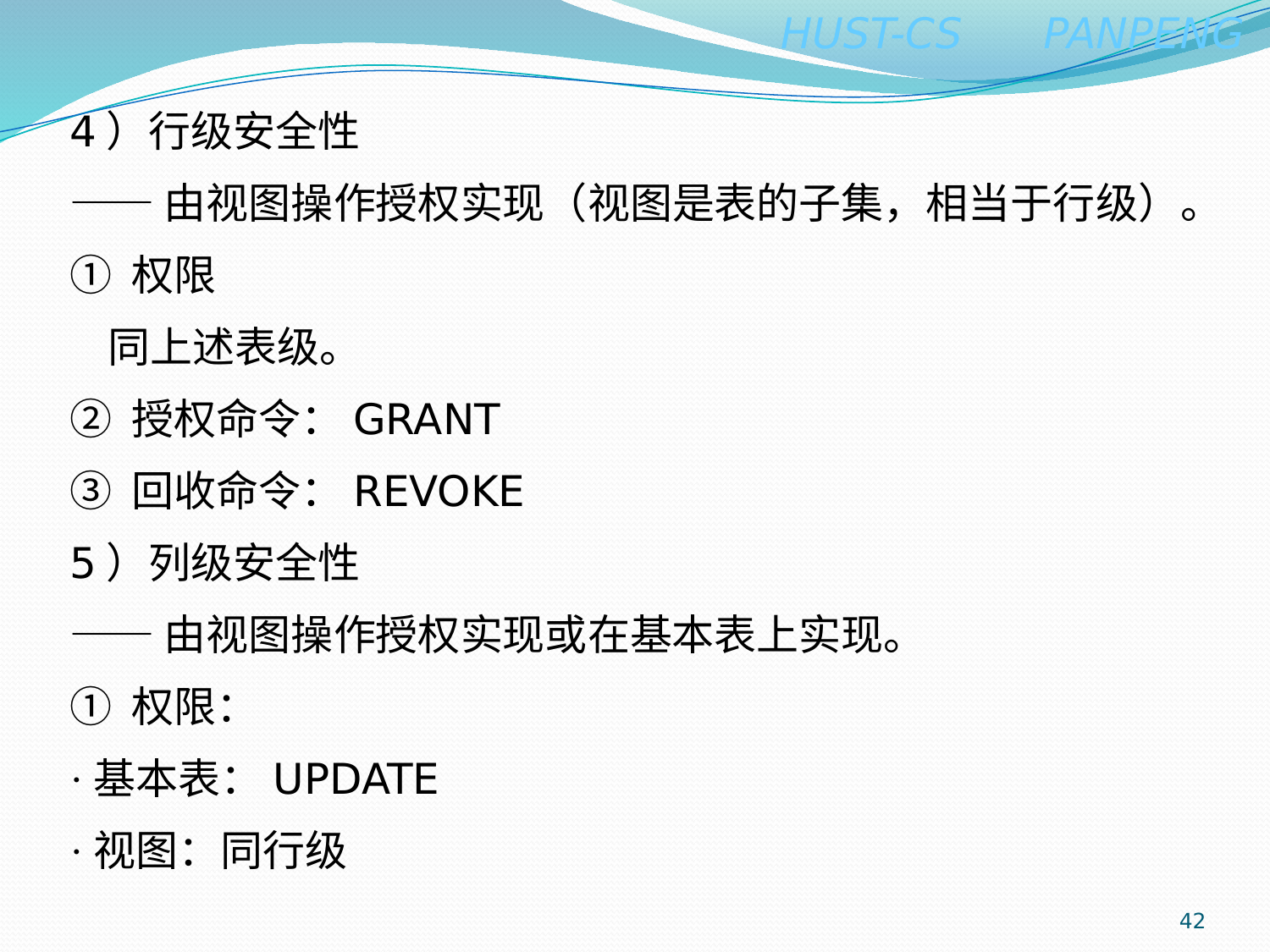

4）行级安全性
——由视图操作授权实现（视图是表的子集，相当于行级）。
① 权限
   同上述表级。
② 授权命令：GRANT
③ 回收命令：REVOKE
5）列级安全性
——由视图操作授权实现或在基本表上实现。
① 权限：
·基本表：UPDATE
·视图：同行级
42